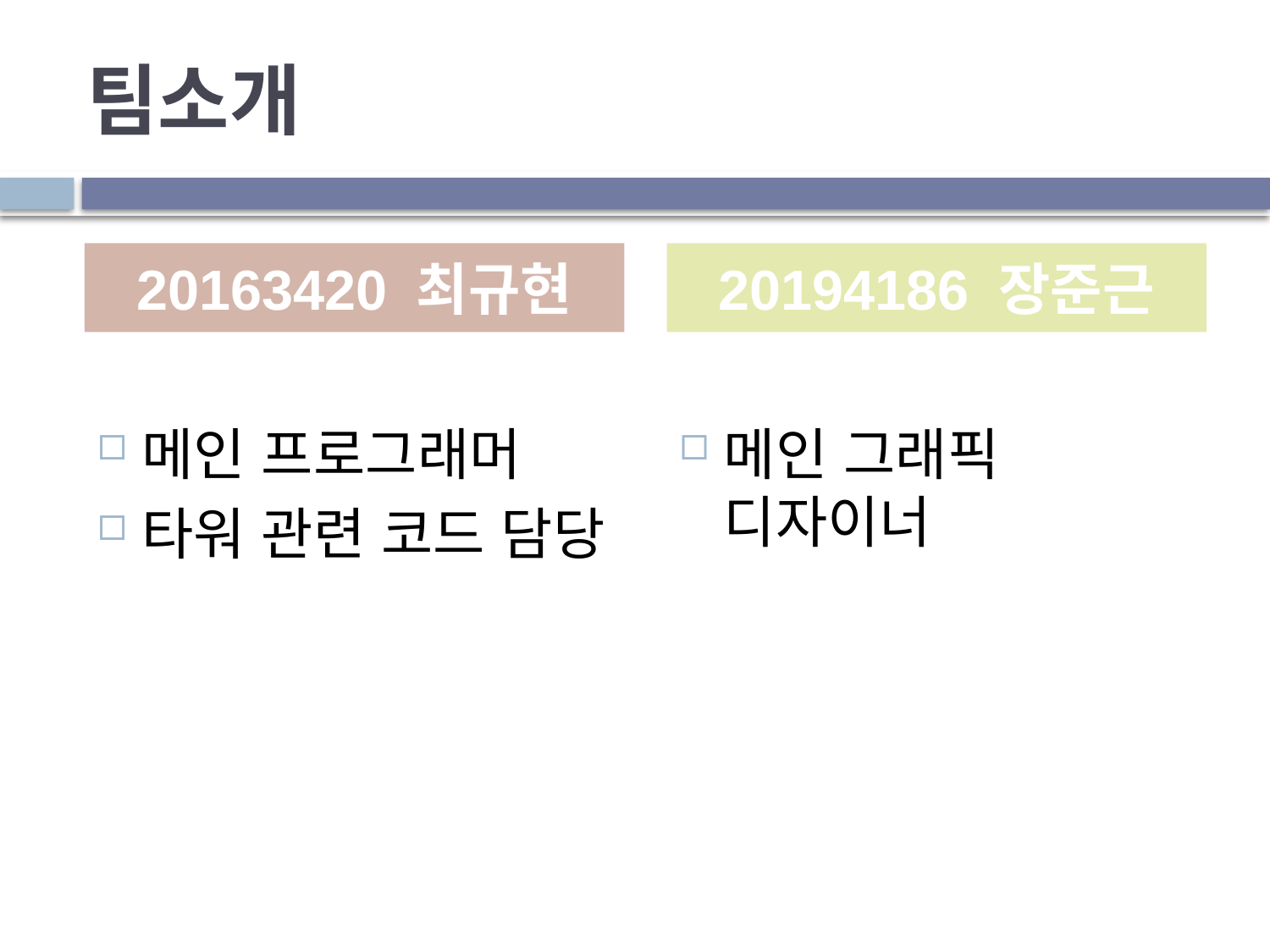

# 팀소개
20163420 최규현
20194186 장준근

메인 프로그래머
타워 관련 코드 담당

메인 그래픽 디자이너